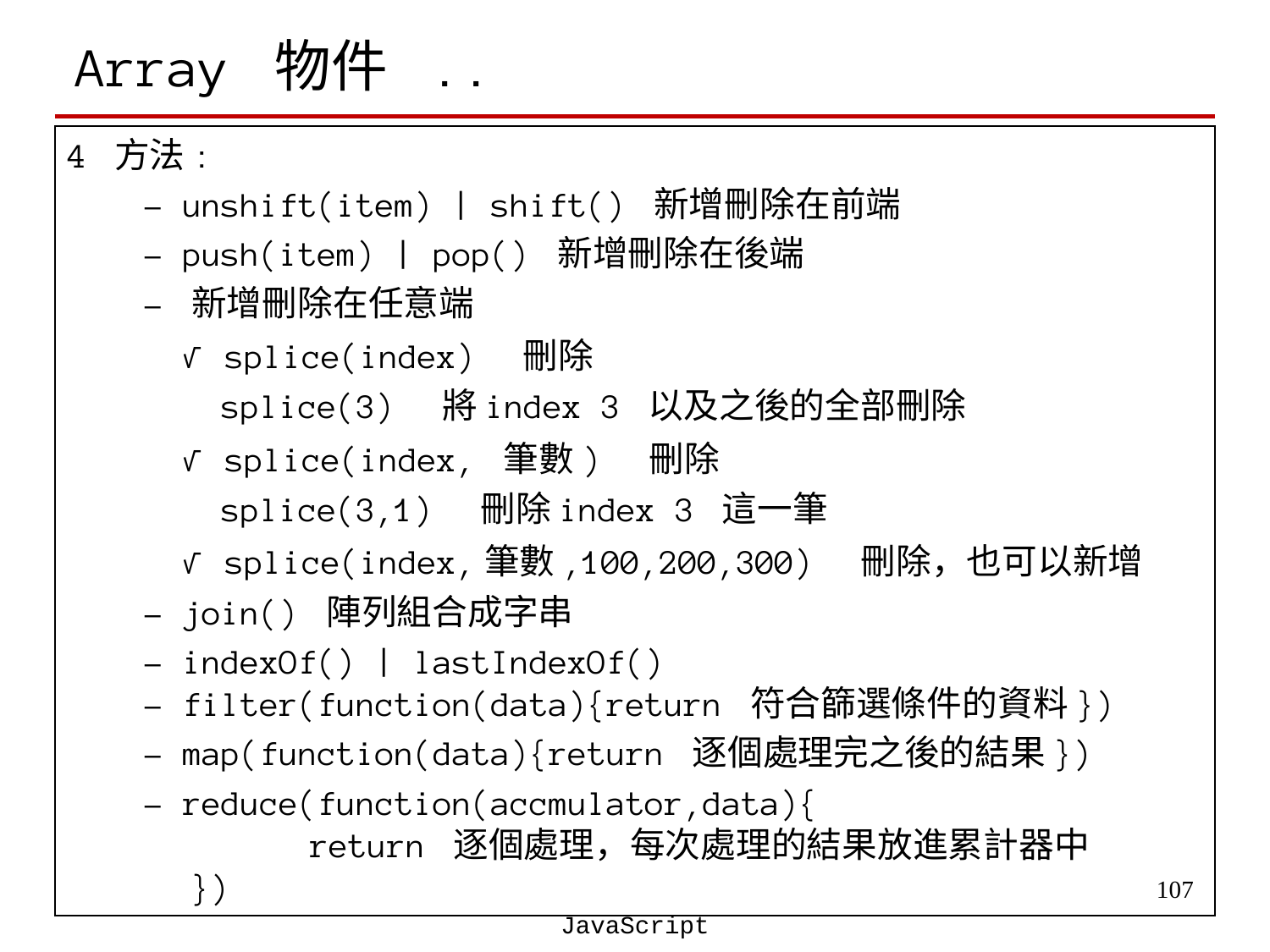

# Array 物件 ..
4 方法:
    - unshift(item) | shift() 新增刪除在前端
    - push(item) | pop() 新增刪除在後端
    - 新增刪除在任意端
      √ splice(index)  刪除
        splice(3)  將index 3 以及之後的全部刪除
      √ splice(index, 筆數)  刪除
        splice(3,1)  刪除index 3 這一筆
      √ splice(index,筆數,100,200,300)  刪除，也可以新增
    - join() 陣列組合成字串
    - indexOf() | lastIndexOf()
    - filter(function(data){return 符合篩選條件的資料})
    - map(function(data){return 逐個處理完之後的結果})
    - reduce(function(accmulator,data){
	      return 逐個處理，每次處理的結果放進累計器中
      })

107
JavaScript